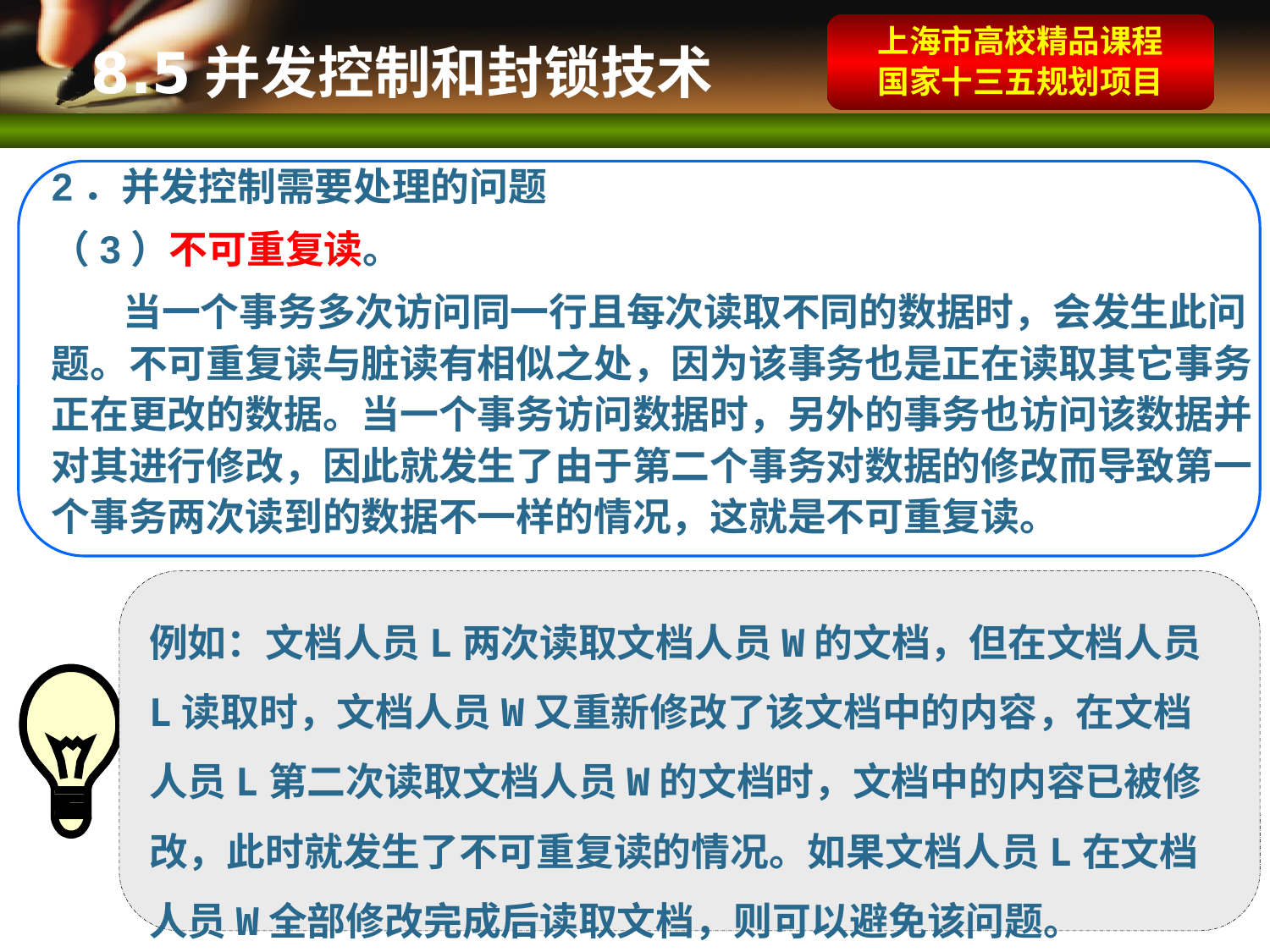

上海市高校精品课程
国家十三五规划项目
    8.5并发控制和封锁技术
2．并发控制需要处理的问题
（3）不可重复读。
       当一个事务多次访问同一行且每次读取不同的数据时，会发生此问题。不可重复读与脏读有相似之处，因为该事务也是正在读取其它事务正在更改的数据。当一个事务访问数据时，另外的事务也访问该数据并对其进行修改，因此就发生了由于第二个事务对数据的修改而导致第一个事务两次读到的数据不一样的情况，这就是不可重复读。

例如：文档人员L两次读取文档人员W的文档，但在文档人员L读取时，文档人员W又重新修改了该文档中的内容，在文档人员L第二次读取文档人员W的文档时，文档中的内容已被修改，此时就发生了不可重复读的情况。如果文档人员L在文档人员W全部修改完成后读取文档，则可以避免该问题。